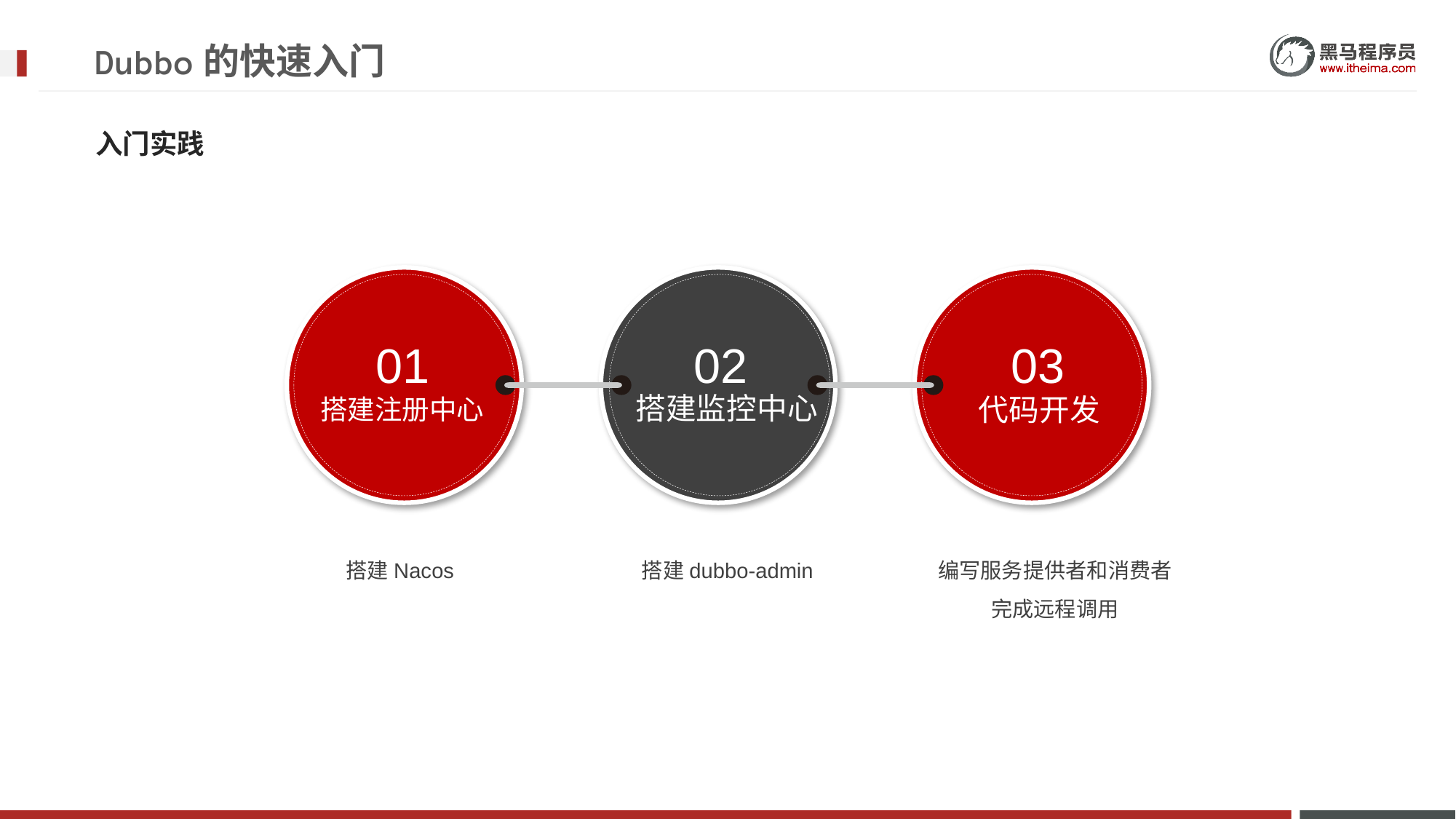

# Dubbo的快速入门
入门实践

01
02
03

搭建监控中心
代码开发
搭建注册中心
搭建Nacos
搭建dubbo-admin
编写服务提供者和消费者
完成远程调用